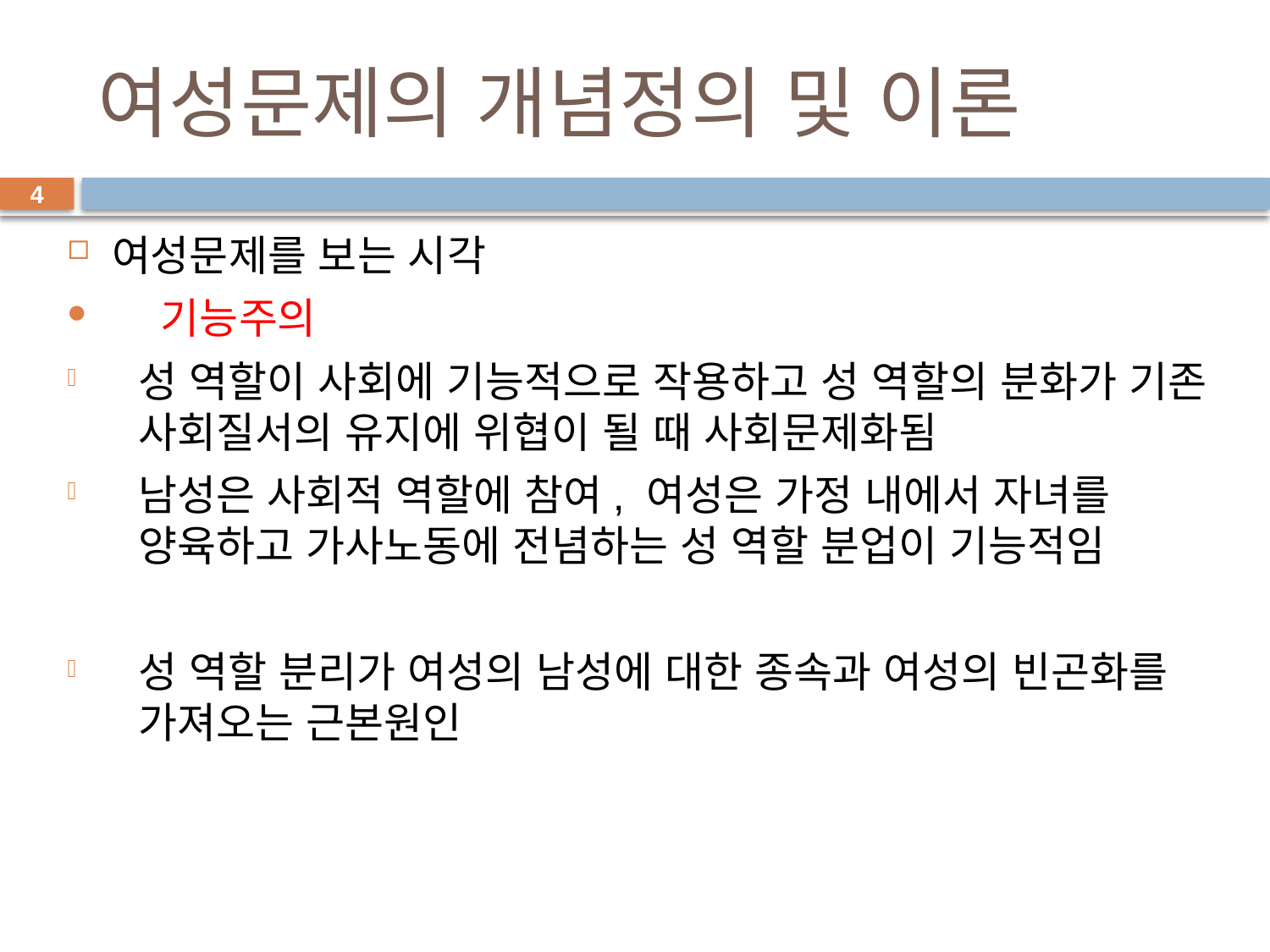

# 여성문제의 개념정의 및 이론
4
여성문제를 보는 시각
 기능주의
성 역할이 사회에 기능적으로 작용하고 성 역할의 분화가 기존 사회질서의 유지에 위협이 될 때 사회문제화됨
남성은 사회적 역할에 참여, 여성은 가정 내에서 자녀를 양육하고 가사노동에 전념하는 성 역할 분업이 기능적임

성 역할 분리가 여성의 남성에 대한 종속과 여성의 빈곤화를 가져오는 근본원인